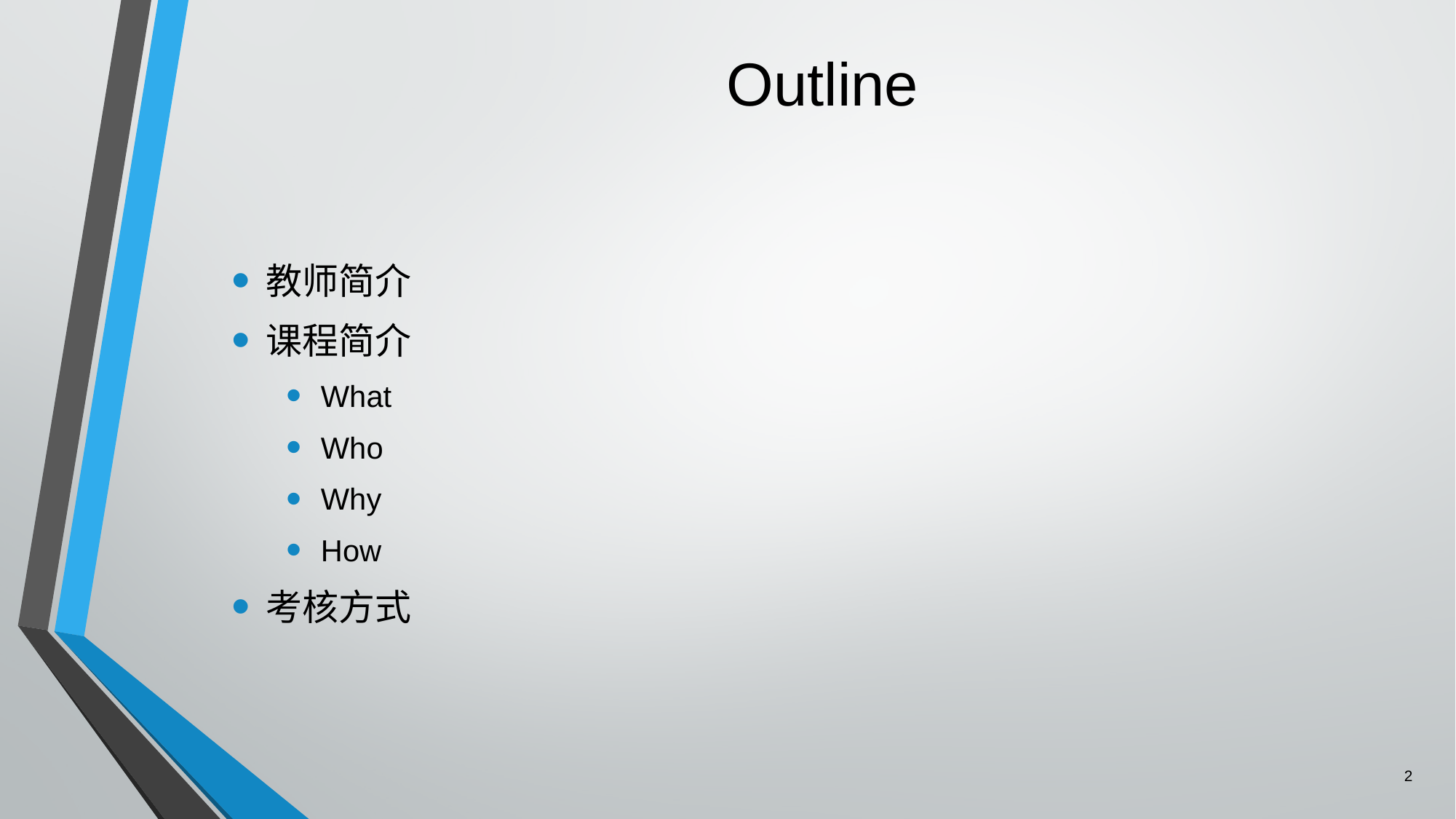

# Outline
教师简介
课程简介
What
Who
Why
How
考核方式
2